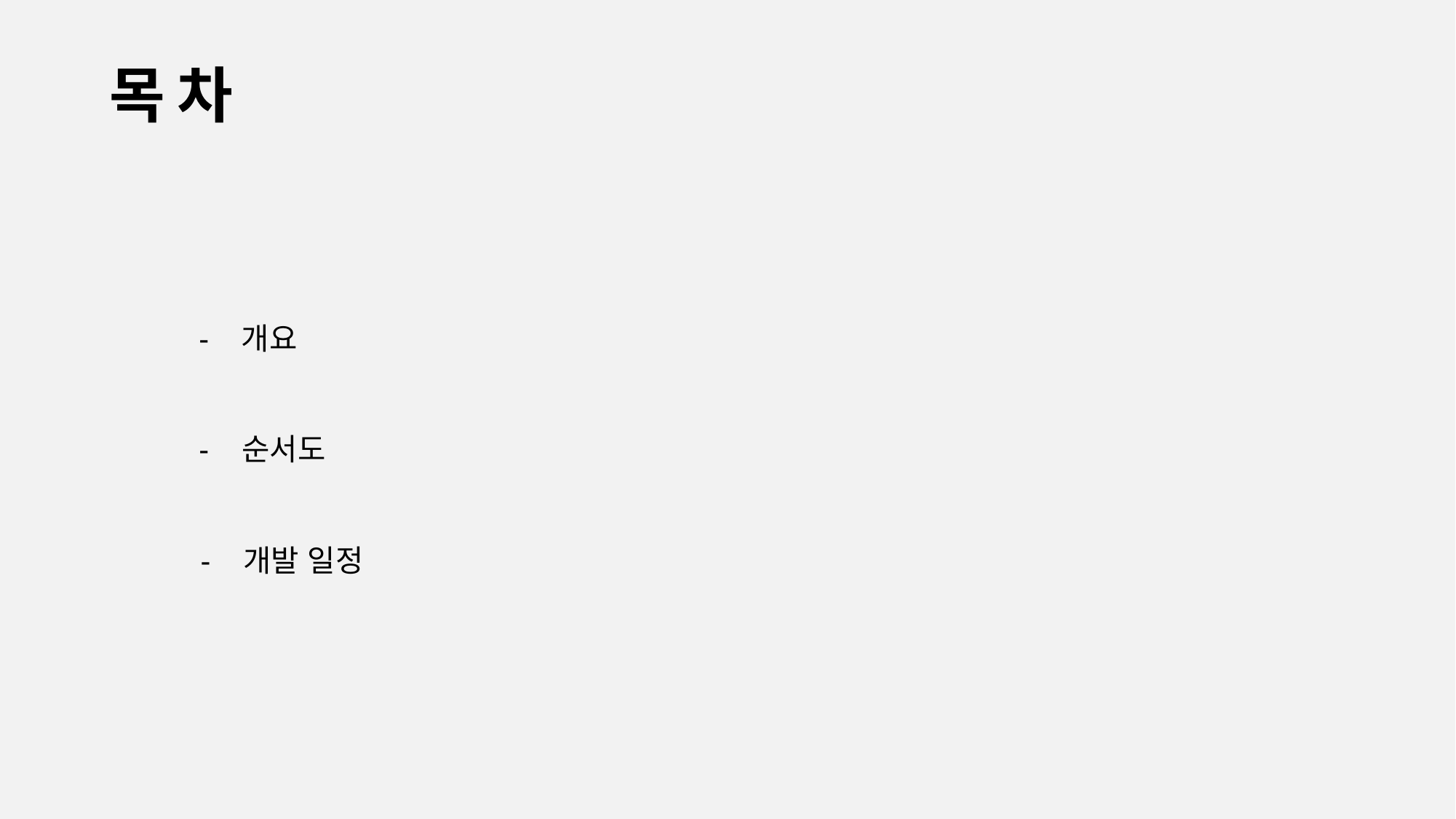

목차
-   개요
-   순서도
-   개발 일정